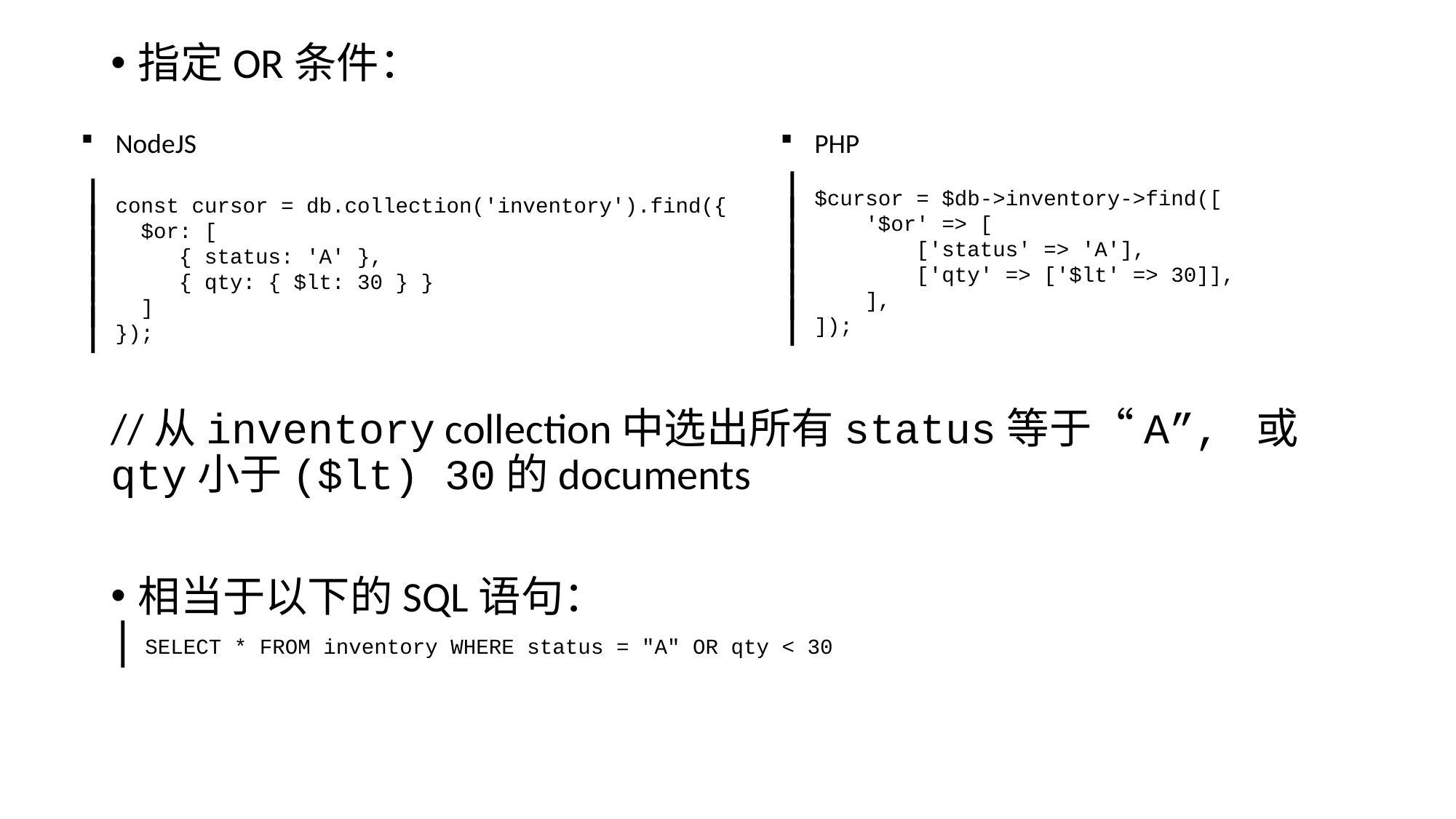

指定OR条件：

//从inventory collection中选出所有status等于“A”, 或qty小于($lt) 30的documents

相当于以下的SQL语句：
SELECT * FROM inventory WHERE status = "A" OR qty < 30
NodeJS

const cursor = db.collection('inventory').find({
  $or: [
     { status: 'A' },
     { qty: { $lt: 30 } }
  ]
});
PHP

$cursor = $db->inventory->find([
    '$or' => [
        ['status' => 'A'],
        ['qty' => ['$lt' => 30]],
    ],
]);